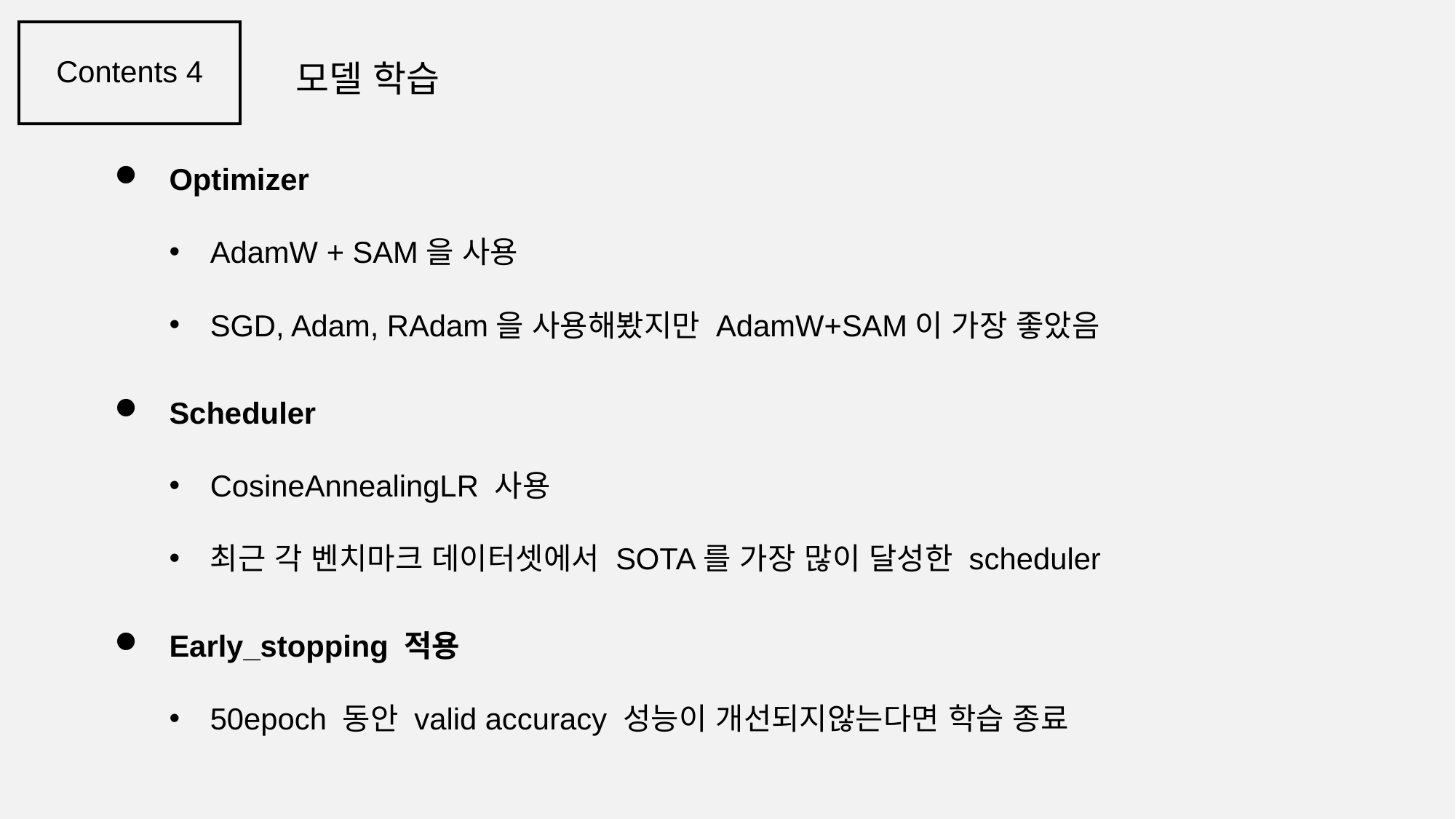

Contents 4
모델 학습
Optimizer
AdamW + SAM을 사용
SGD, Adam, RAdam을 사용해봤지만 AdamW+SAM이 가장 좋았음
Scheduler
CosineAnnealingLR 사용
최근 각 벤치마크 데이터셋에서 SOTA를 가장 많이 달성한 scheduler
Early_stopping 적용
50epoch 동안 valid accuracy 성능이 개선되지않는다면 학습 종료